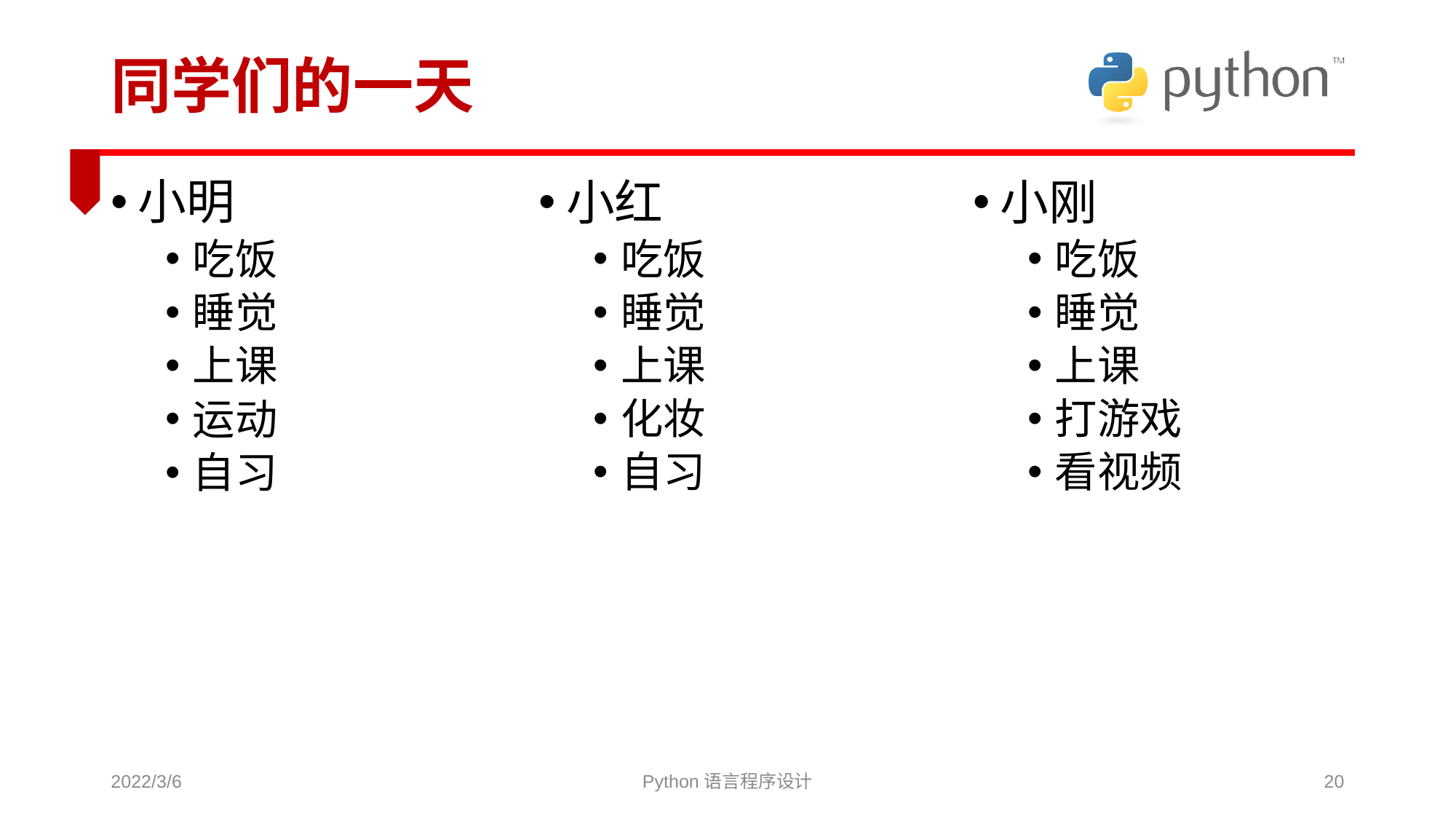

# 同学们的一天
小明
吃饭
睡觉
上课
运动
自习
小红
吃饭
睡觉
上课
化妆
自习
小刚
吃饭
睡觉
上课
打游戏
看视频
2022/3/6
Python语言程序设计
20